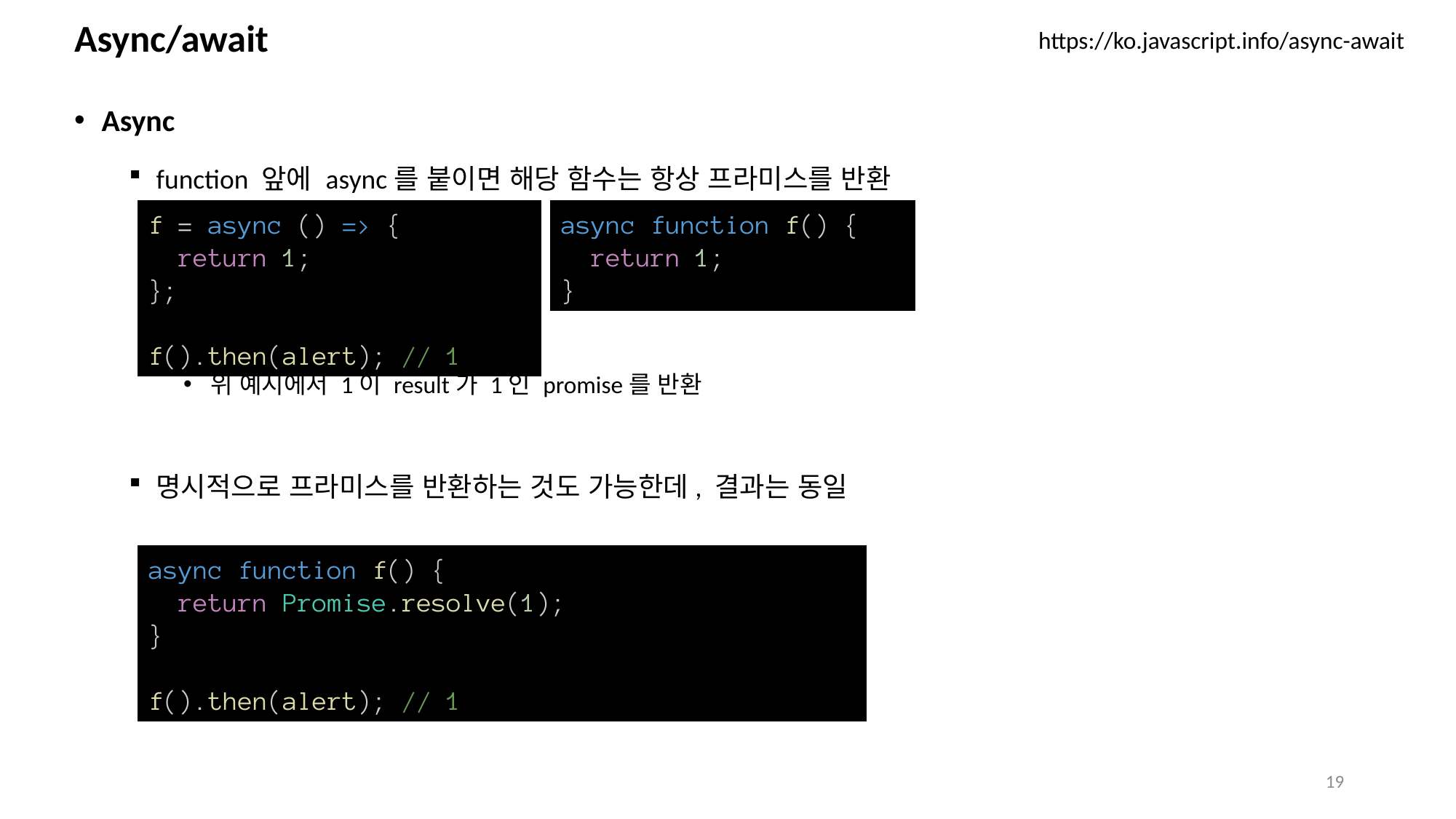

# Async/await
https://ko.javascript.info/async-await
Async
function 앞에 async를 붙이면 해당 함수는 항상 프라미스를 반환

위 예시에서 1이 result가 1인 promise를 반환

명시적으로 프라미스를 반환하는 것도 가능한데, 결과는 동일

f = async () => {
  return 1;
};
f().then(alert); // 1
async function f() {
  return 1;
}
async function f() {
  return Promise.resolve(1);
}
f().then(alert); // 1
19